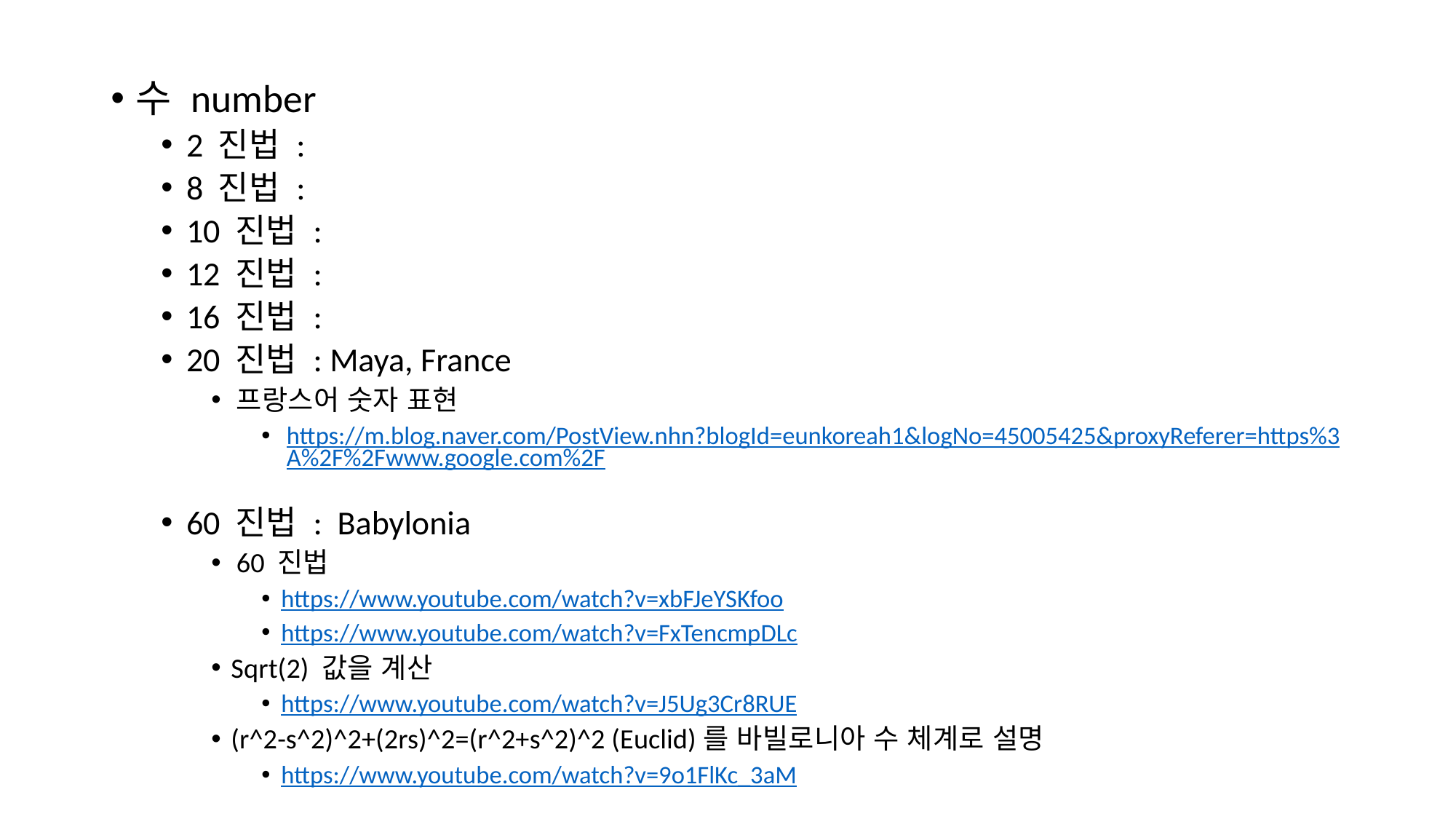

수 number
2 진법 :
8 진법 :
10 진법 :
12 진법 :
16 진법 :
20 진법 : Maya, France
프랑스어 숫자 표현
https://m.blog.naver.com/PostView.nhn?blogId=eunkoreah1&logNo=45005425&proxyReferer=https%3A%2F%2Fwww.google.com%2F
60 진법 :  Babylonia
60 진법
https://www.youtube.com/watch?v=xbFJeYSKfoo
https://www.youtube.com/watch?v=FxTencmpDLc
Sqrt(2) 값을 계산
https://www.youtube.com/watch?v=J5Ug3Cr8RUE
(r^2-s^2)^2+(2rs)^2=(r^2+s^2)^2 (Euclid)를 바빌로니아 수 체계로 설명
https://www.youtube.com/watch?v=9o1FlKc_3aM